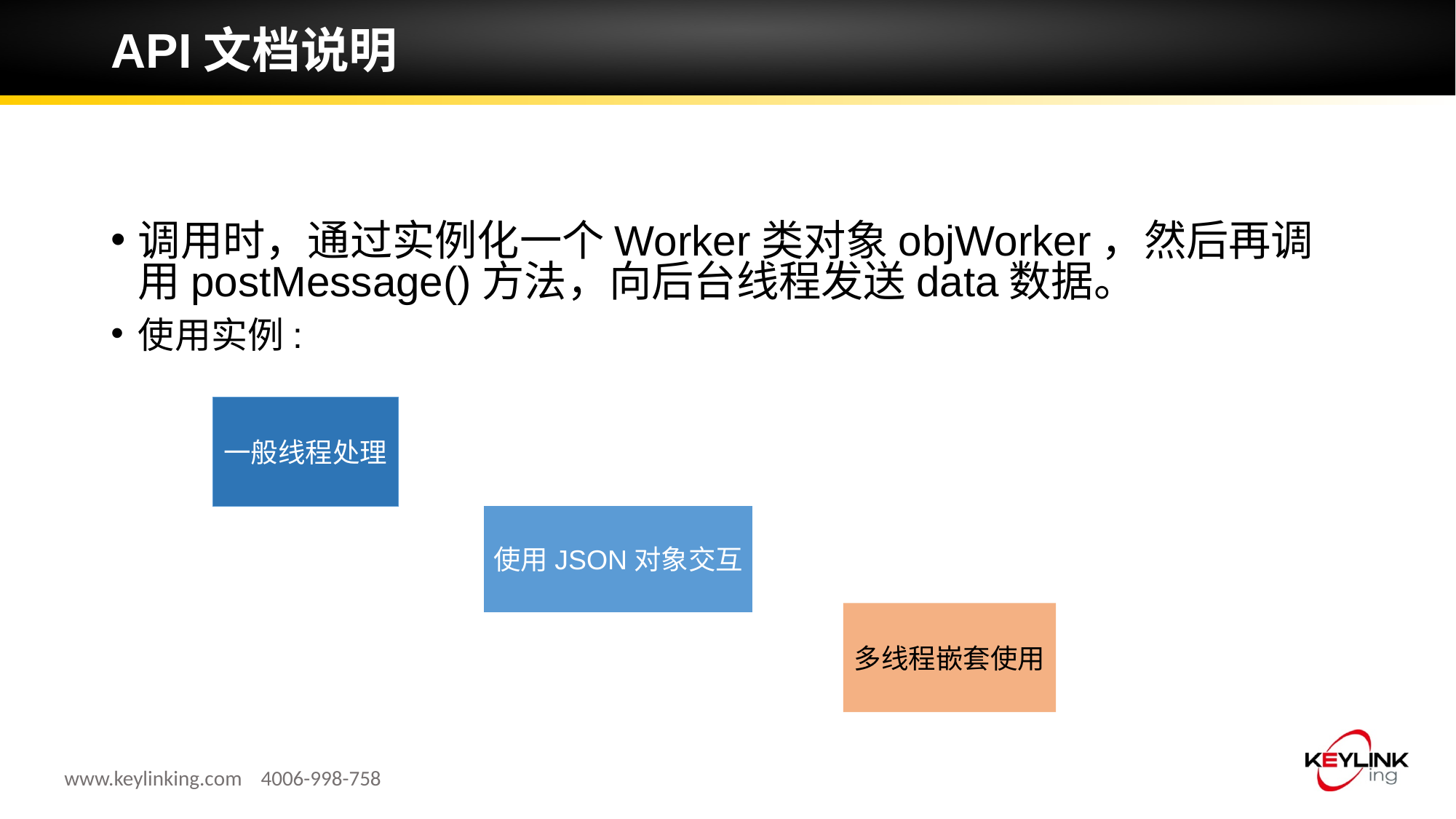

# API文档说明
调用时，通过实例化一个Worker类对象objWorker，然后再调用postMessage()方法，向后台线程发送data数据。
使用实例:

一般线程处理

使用JSON对象交互

多线程嵌套使用